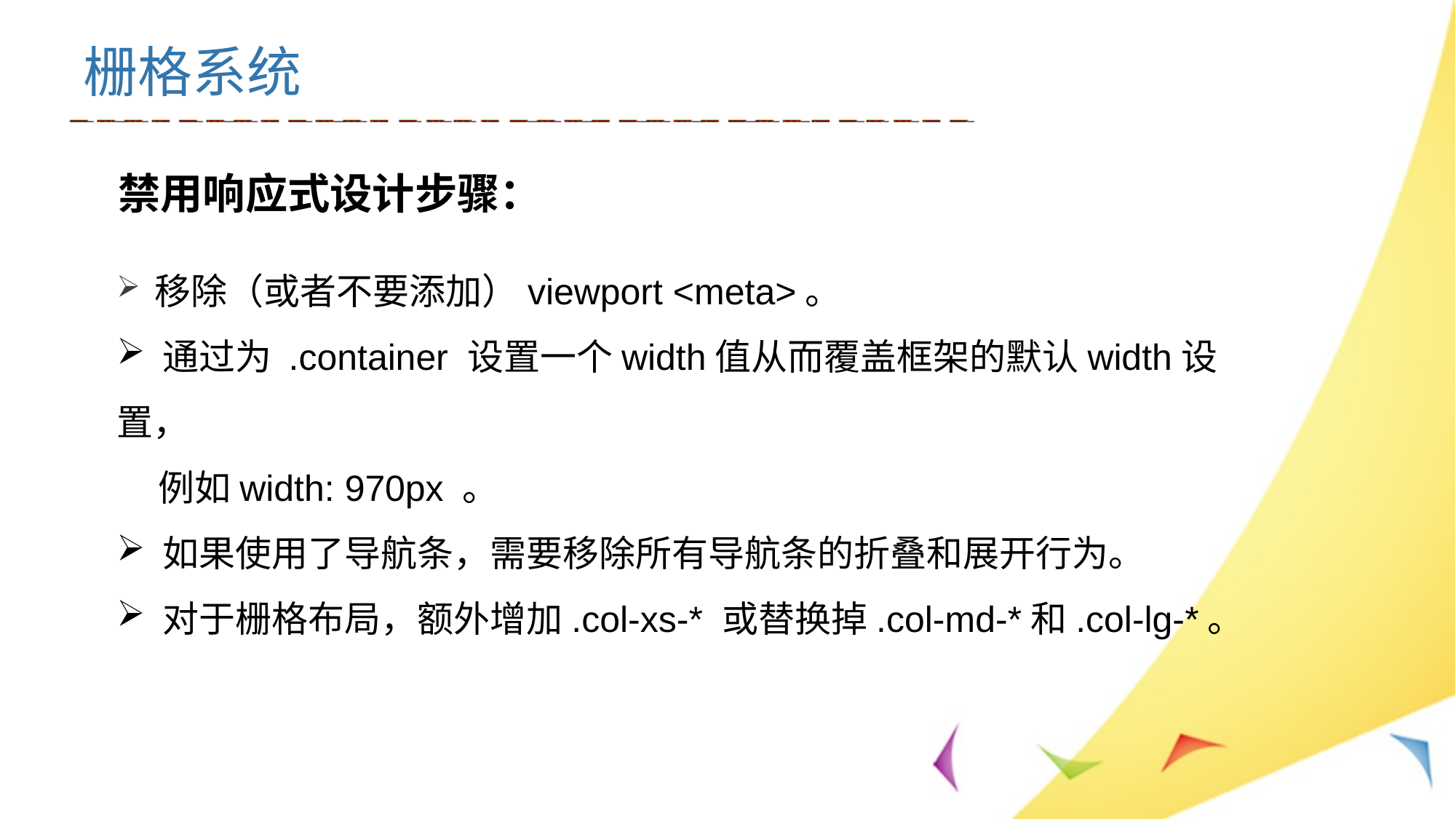

# 栅格系统
禁用响应式设计步骤：
 移除（或者不要添加）viewport <meta>。
 通过为 .container 设置一个width值从而覆盖框架的默认width设置，
    例如width: 970px 。
 如果使用了导航条，需要移除所有导航条的折叠和展开行为。
 对于栅格布局，额外增加.col-xs-* 或替换掉.col-md-*和.col-lg-*。